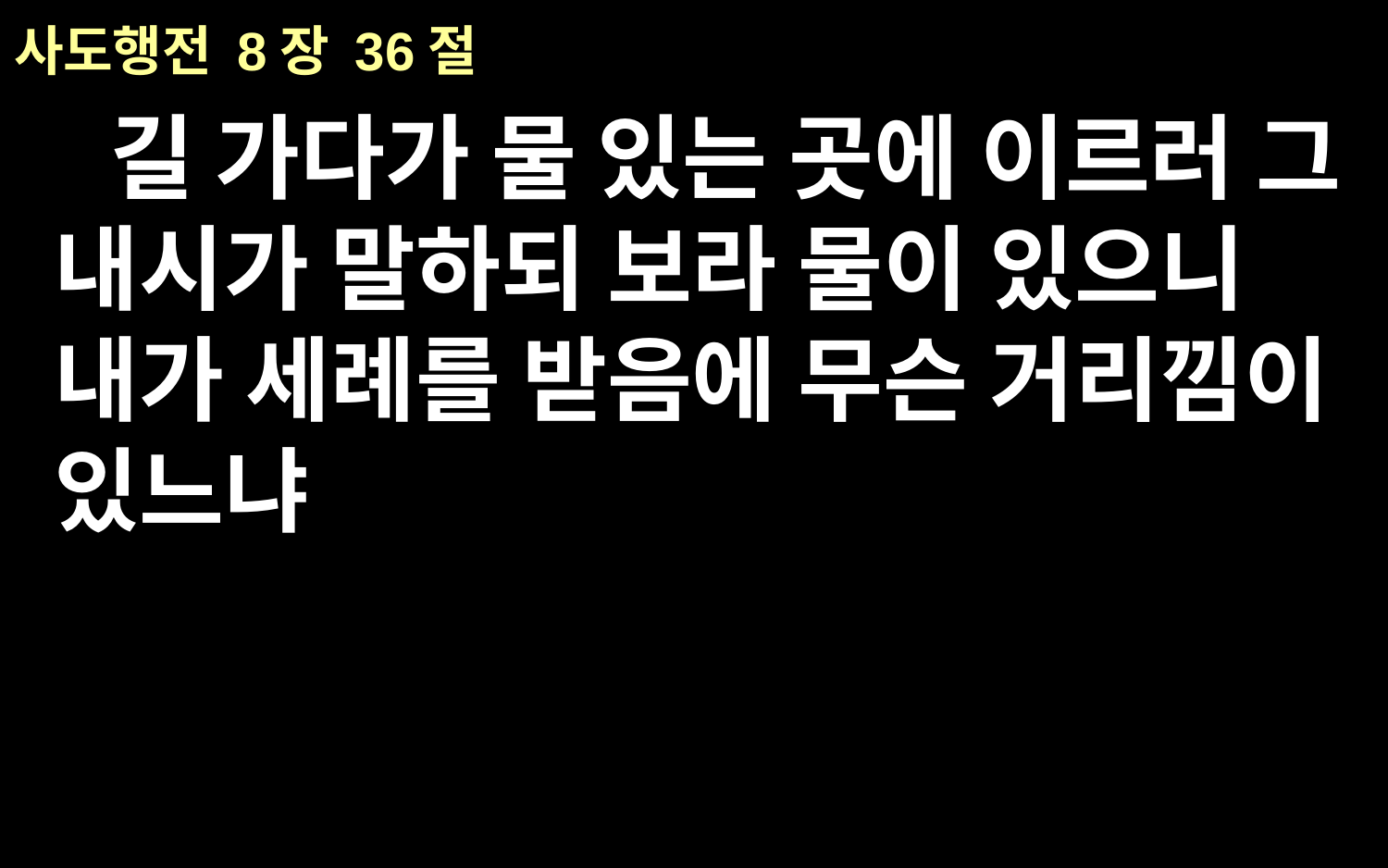

# 사도행전 8장 36절
길 가다가 물 있는 곳에 이르러 그 내시가 말하되 보라 물이 있으니 내가 세례를 받음에 무슨 거리낌이 있느냐